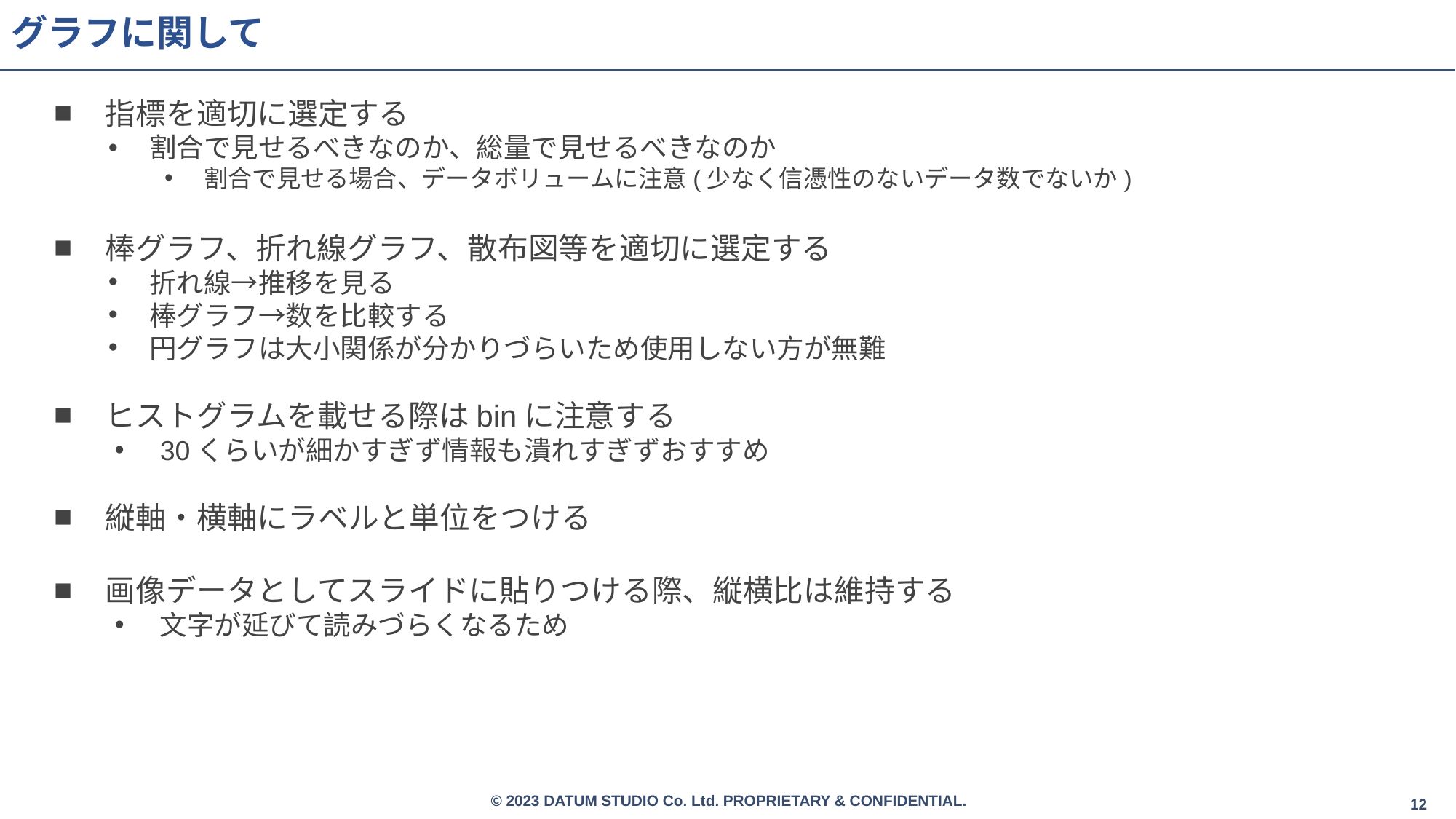

# グラフに関して
指標を適切に選定する
割合で見せるべきなのか、総量で見せるべきなのか
割合で見せる場合、データボリュームに注意(少なく信憑性のないデータ数でないか)

棒グラフ、折れ線グラフ、散布図等を適切に選定する
折れ線→推移を見る
棒グラフ→数を比較する
円グラフは大小関係が分かりづらいため使用しない方が無難

ヒストグラムを載せる際はbinに注意する
30くらいが細かすぎず情報も潰れすぎずおすすめ

縦軸・横軸にラベルと単位をつける

画像データとしてスライドに貼りつける際、縦横比は維持する
文字が延びて読みづらくなるため